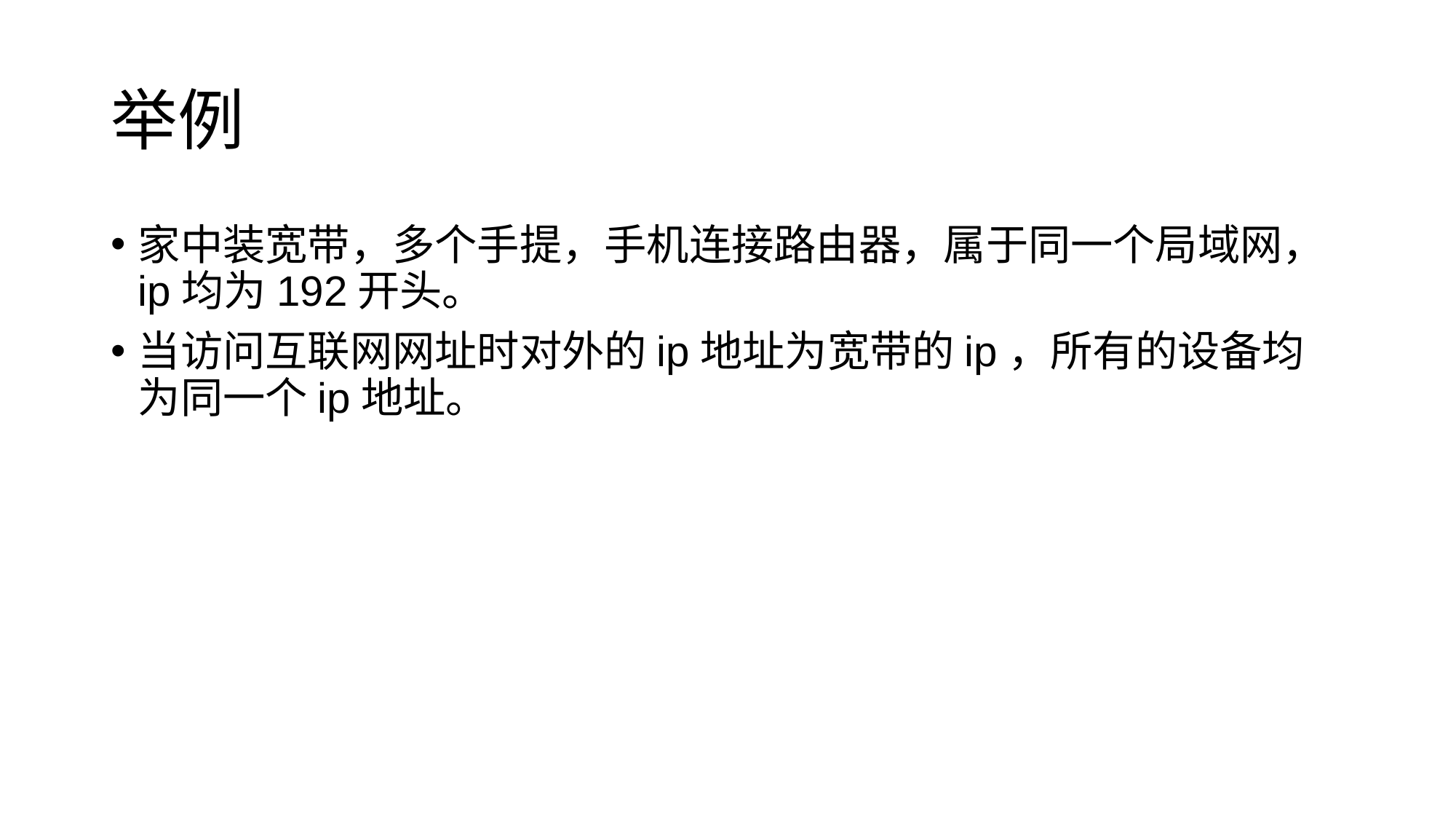

# 举例
家中装宽带，多个手提，手机连接路由器，属于同一个局域网，ip均为192开头。
当访问互联网网址时对外的ip地址为宽带的ip，所有的设备均为同一个ip地址。